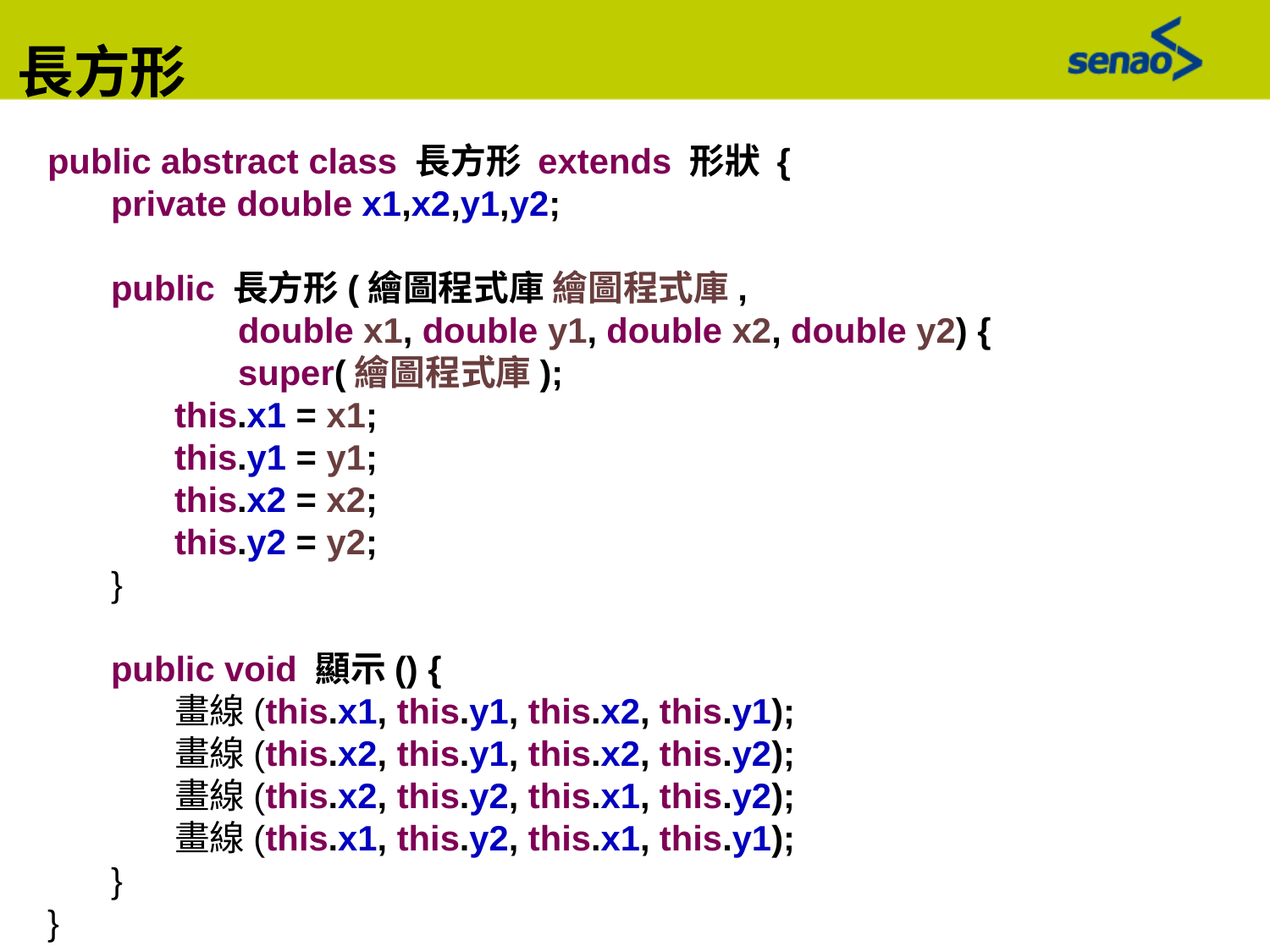

長方形
public abstract class 長方形 extends 形狀 {
private double x1,x2,y1,y2;

public 長方形(繪圖程式庫 繪圖程式庫,
	double x1, double y1, double x2, double y2) {
	super(繪圖程式庫);
this.x1 = x1;
this.y1 = y1;
this.x2 = x2;
this.y2 = y2;
}

public void 顯示() {
畫線(this.x1, this.y1, this.x2, this.y1);
畫線(this.x2, this.y1, this.x2, this.y2);
畫線(this.x2, this.y2, this.x1, this.y2);
畫線(this.x1, this.y2, this.x1, this.y1);
}
}